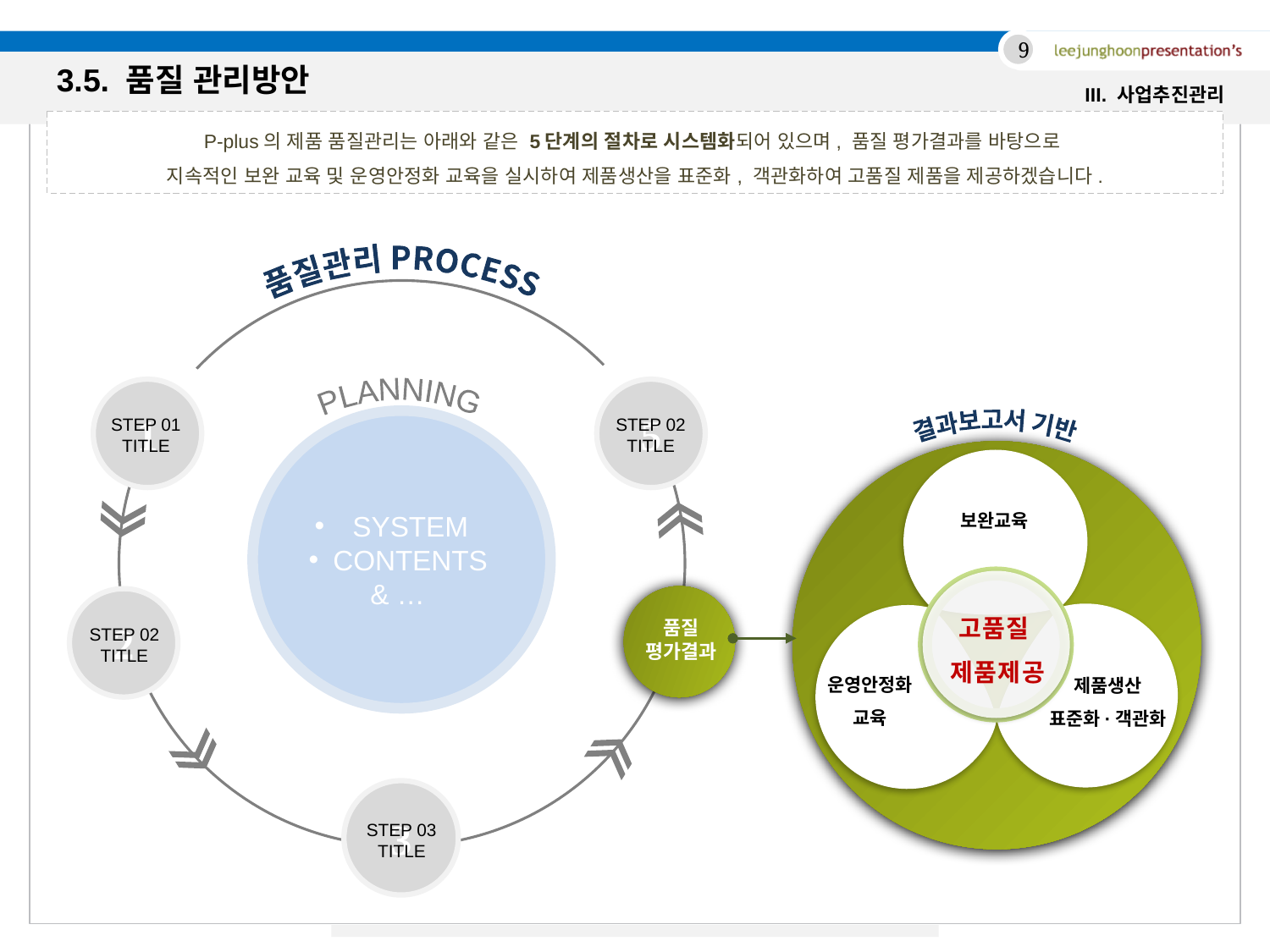

품질관리 PROCESS

1
5
PLANNING
STEP 01
TITLE
STEP 02
TITLE
 SYSTEM
 CONTENTS & …
결과보고서 기반

보완교육
고품질
제품제공
운영안정화
교육
제품생산
표준화·객관화

2
품질
평가결과
STEP 02
TITLE

3
STEP 03
TITLE